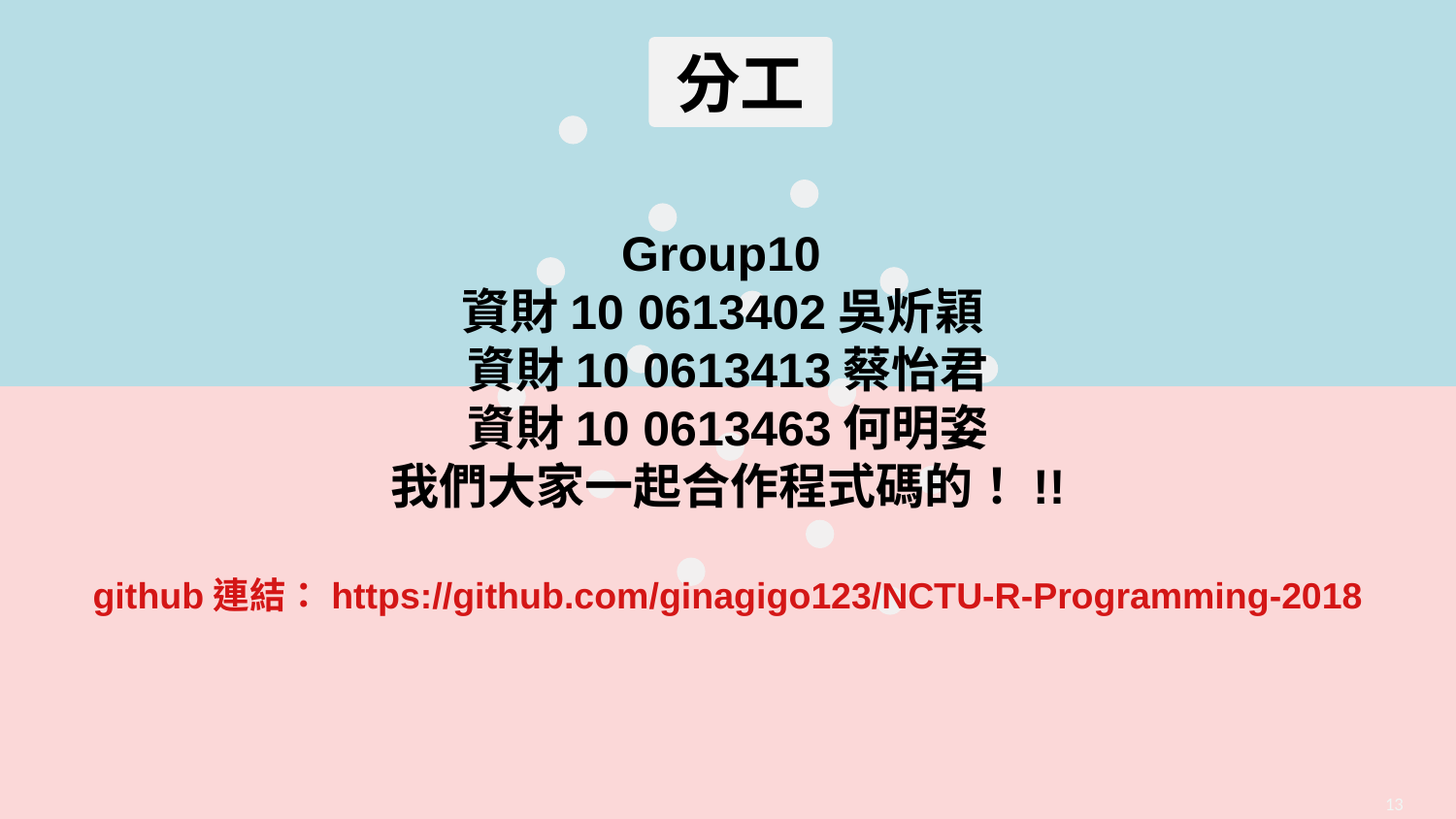

分工

Group10
資財10 0613402吳炘穎
資財10 0613413蔡怡君
資財10 0613463何明姿
我們大家一起合作程式碼的！!!

github連結：https://github.com/ginagigo123/NCTU-R-Programming-2018